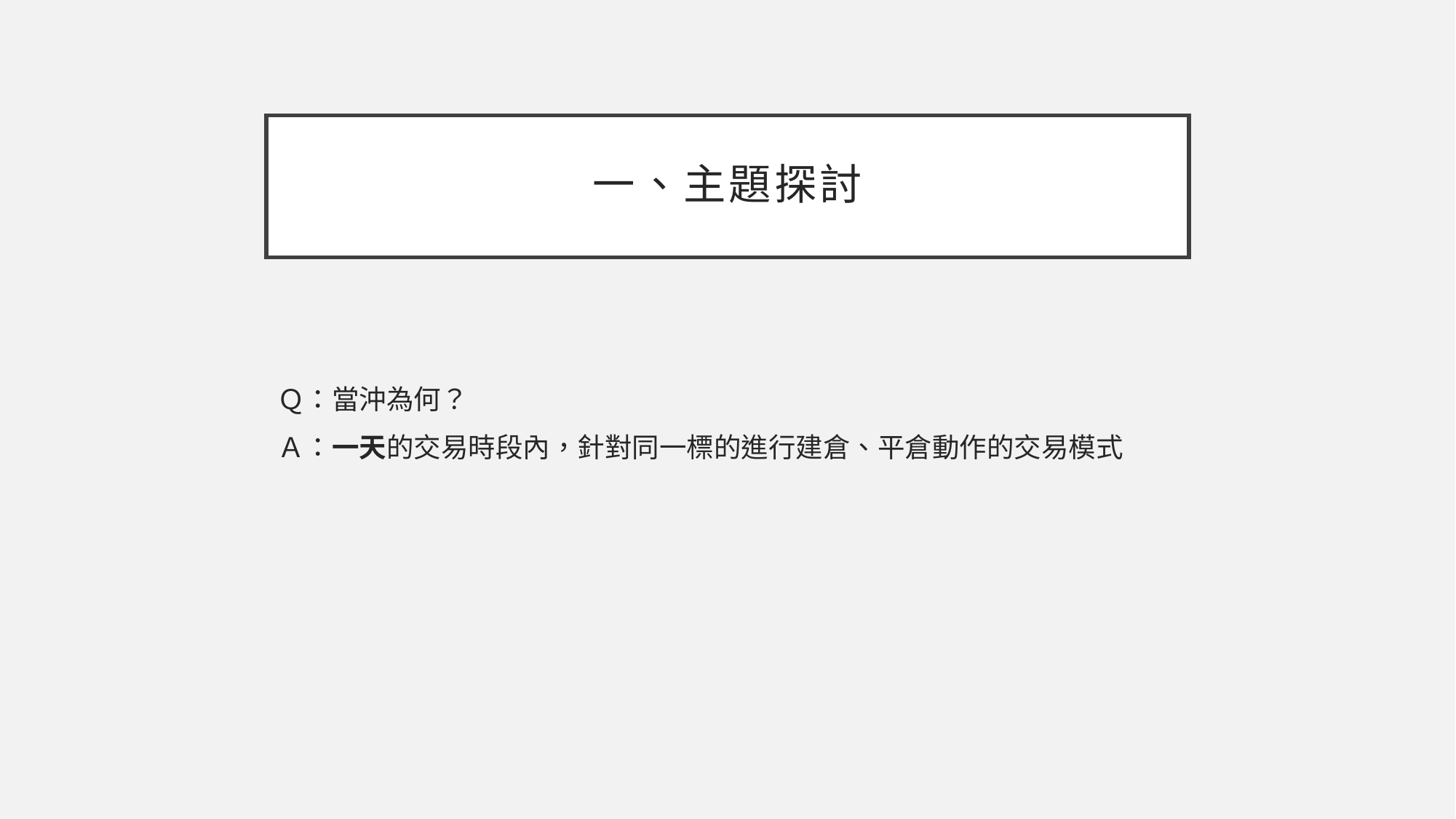

# 一、主題探討
Ｑ：當沖為何？
Ａ：一天的交易時段內，針對同一標的進行建倉、平倉動作的交易模式